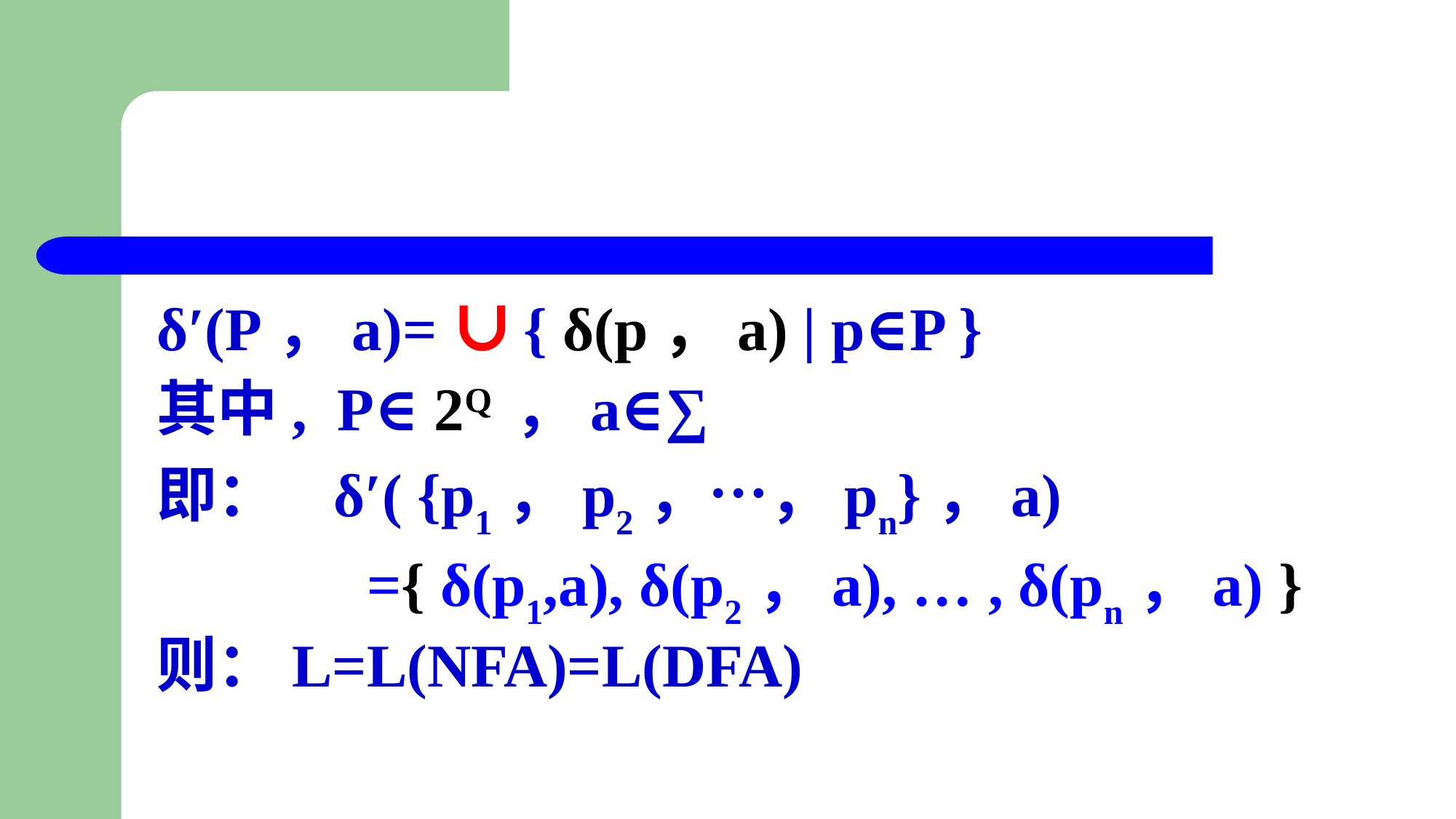

#
δ′(P，a)= ∪ { δ(p，a) | p∈P }
其中,  P∈ 2Q ，a∈∑
即：   δ′( {p1，p2，…，pn}，a)
		    ={ δ(p1,a), δ(p2，a), … , δ(pn，a) }
则：L=L(NFA)=L(DFA)